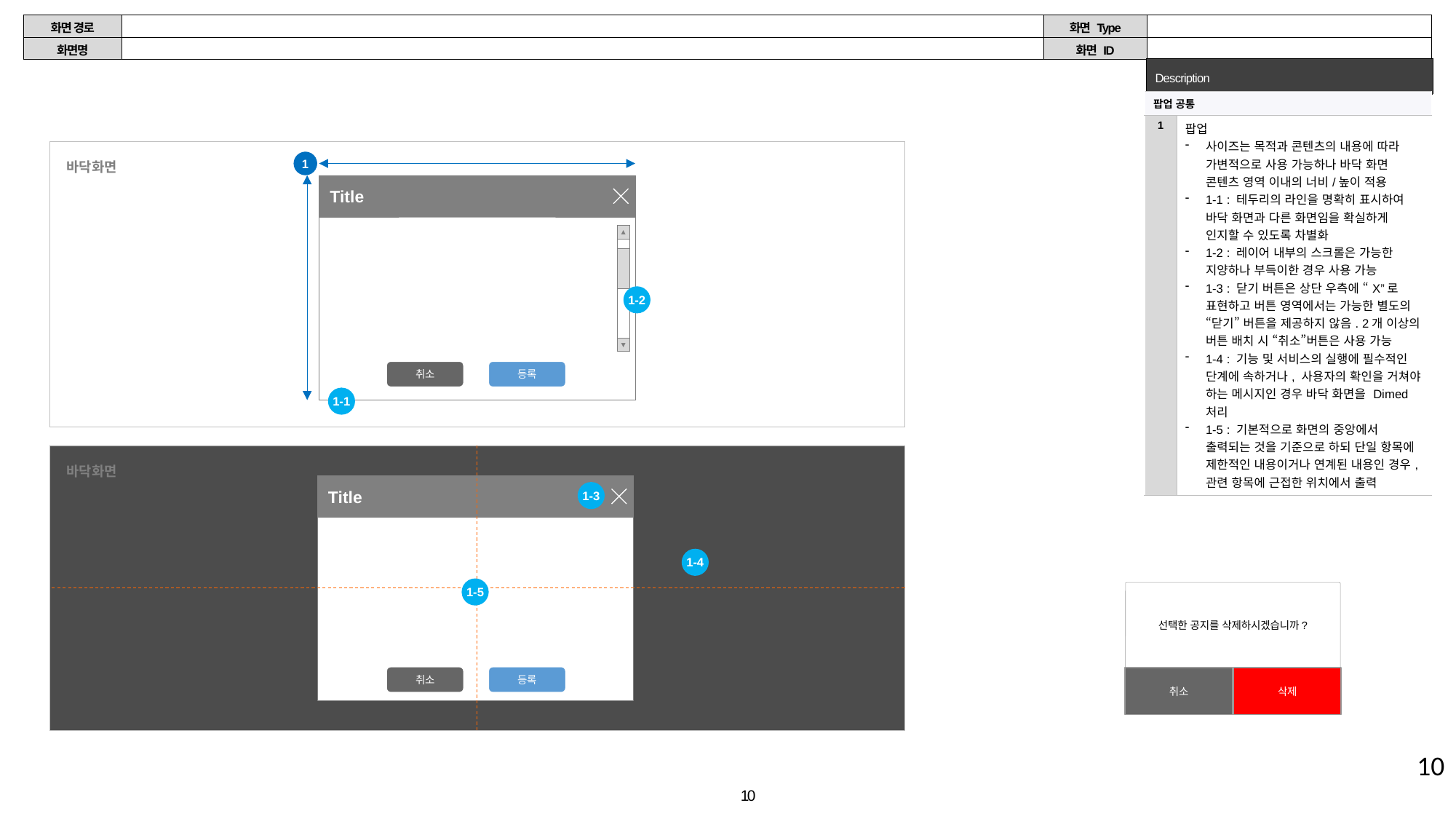

| 2024.12.20\_v0.12 |
| --- |
| 공통 영역 추가 - 공통 콤포넌트 - 공통 팝업 화면 |

| 팝업 공통 |  |
| --- | --- |
| 1 | 팝업 사이즈는 목적과 콘텐츠의 내용에 따라 가변적으로 사용 가능하나 바닥 화면 콘텐츠 영역 이내의 너비/높이 적용 1-1 : 테두리의 라인을 명확히 표시하여 바닥 화면과 다른 화면임을 확실하게 인지할 수 있도록 차별화 1-2 : 레이어 내부의 스크롤은 가능한 지양하나 부득이한 경우 사용 가능 1-3 : 닫기 버튼은 상단 우측에 “X”로 표현하고 버튼 영역에서는 가능한 별도의 “닫기” 버튼을 제공하지 않음. 2개 이상의 버튼 배치 시 “취소”버튼은 사용 가능 1-4 : 기능 및 서비스의 실행에 필수적인 단계에 속하거나, 사용자의 확인을 거쳐야 하는 메시지인 경우 바닥 화면을 Dimed 처리 1-5 : 기본적으로 화면의 중앙에서 출력되는 것을 기준으로 하되 단일 항목에 제한적인 내용이거나 연계된 내용인 경우, 관련 항목에 근접한 위치에서 출력 |
바닥화면
1
Title

▲

▼
1-2
취소
등록
1-1
바닥화면
Title

1-3
1-4
1-5
선택한 공지를 삭제하시겠습니까?
취소
삭제
취소
등록
10